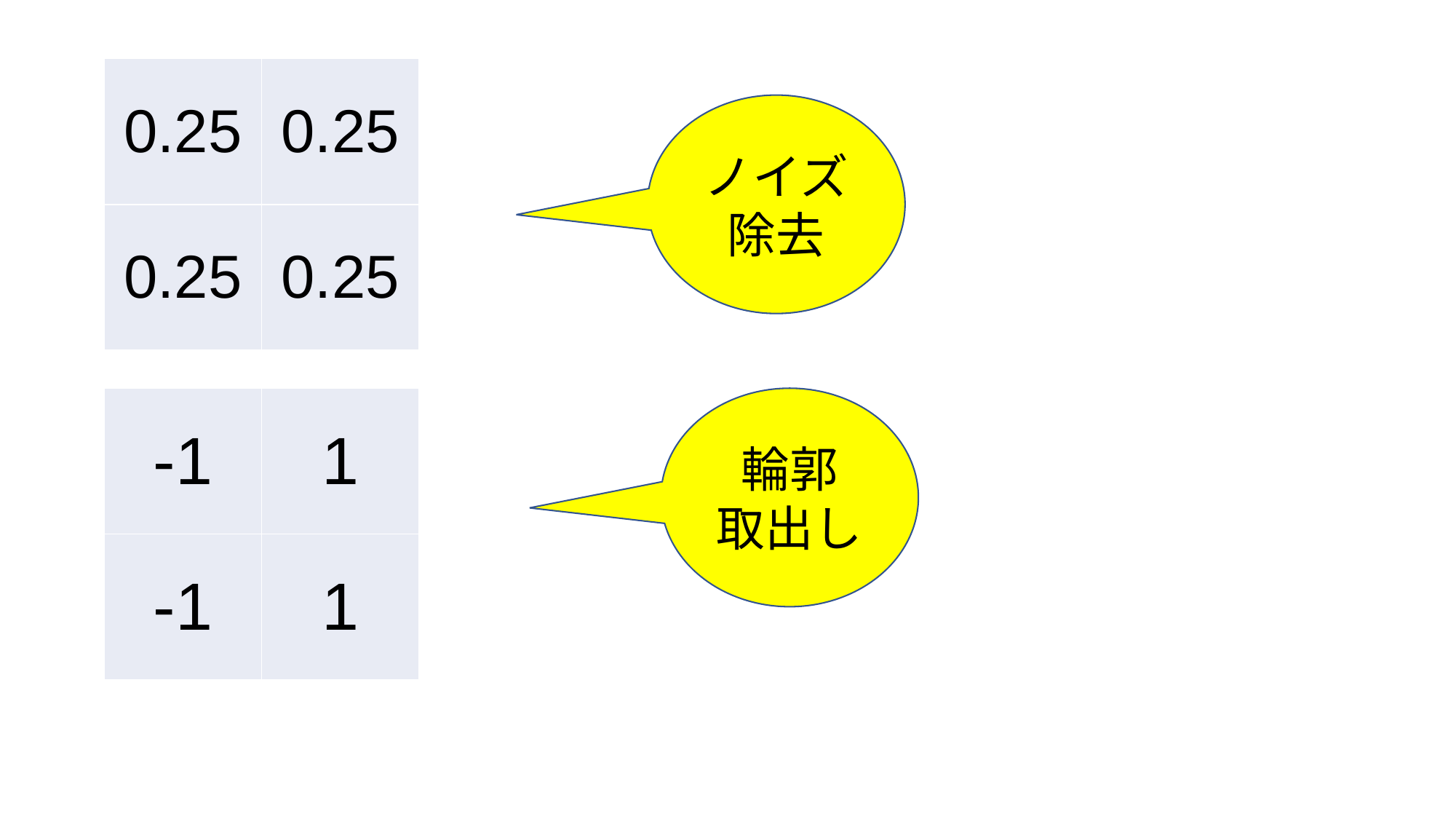

| 0.25 | 0.25 |
| --- | --- |
| 0.25 | 0.25 |
ノイズ除去
| -1 | 1 |
| --- | --- |
| -1 | 1 |
輪郭
取出し